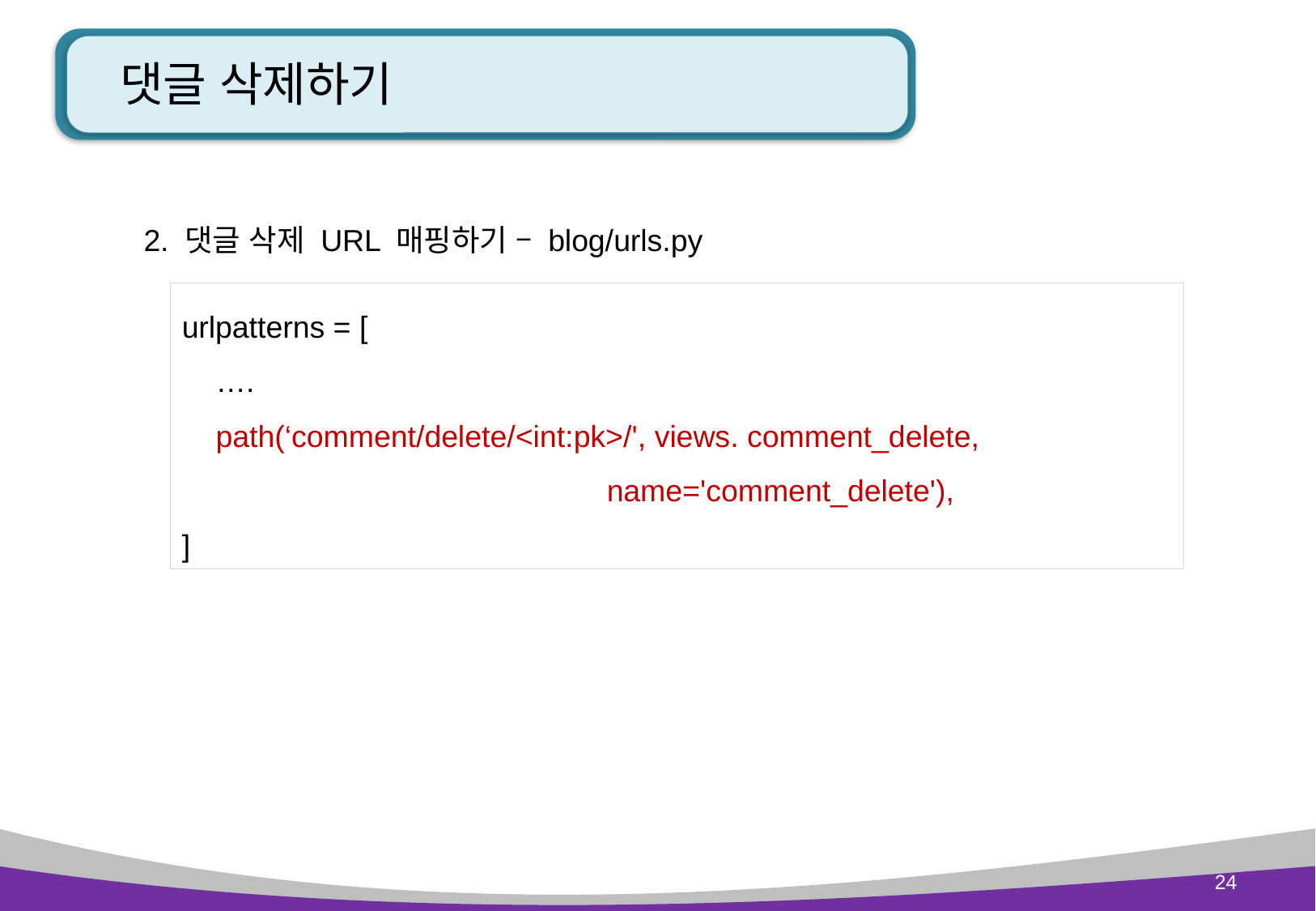

# 댓글 삭제하기
2. 댓글 삭제 URL 매핑하기 – blog/urls.py
urlpatterns = [
    ….
    path(‘comment/delete/<int:pk>/', views. comment_delete,
                                                  name='comment_delete'),
]
24